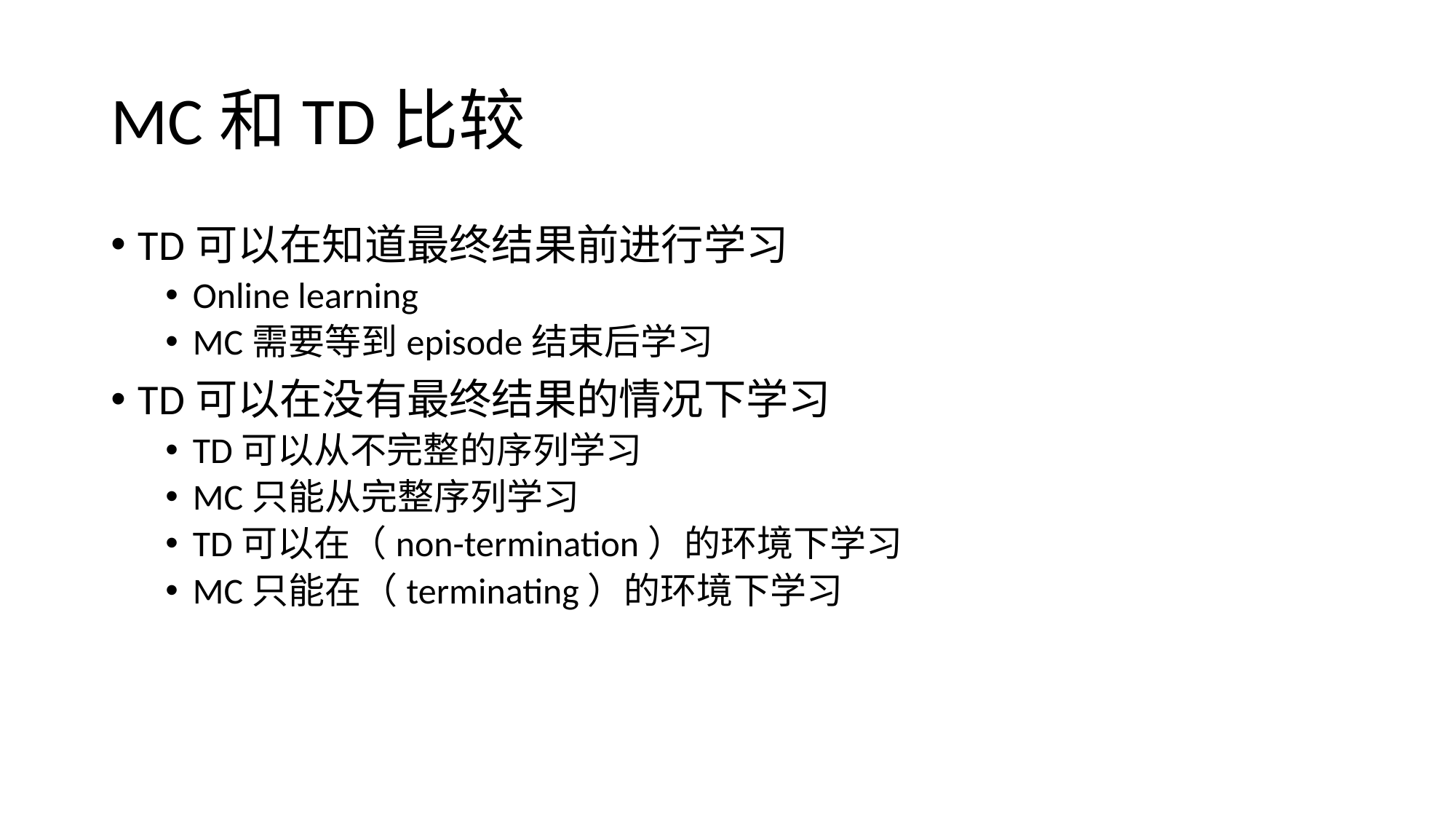

# MC和TD比较
TD可以在知道最终结果前进行学习
Online learning
MC需要等到episode结束后学习
TD可以在没有最终结果的情况下学习
TD可以从不完整的序列学习
MC只能从完整序列学习
TD可以在（non-termination）的环境下学习
MC只能在（terminating）的环境下学习